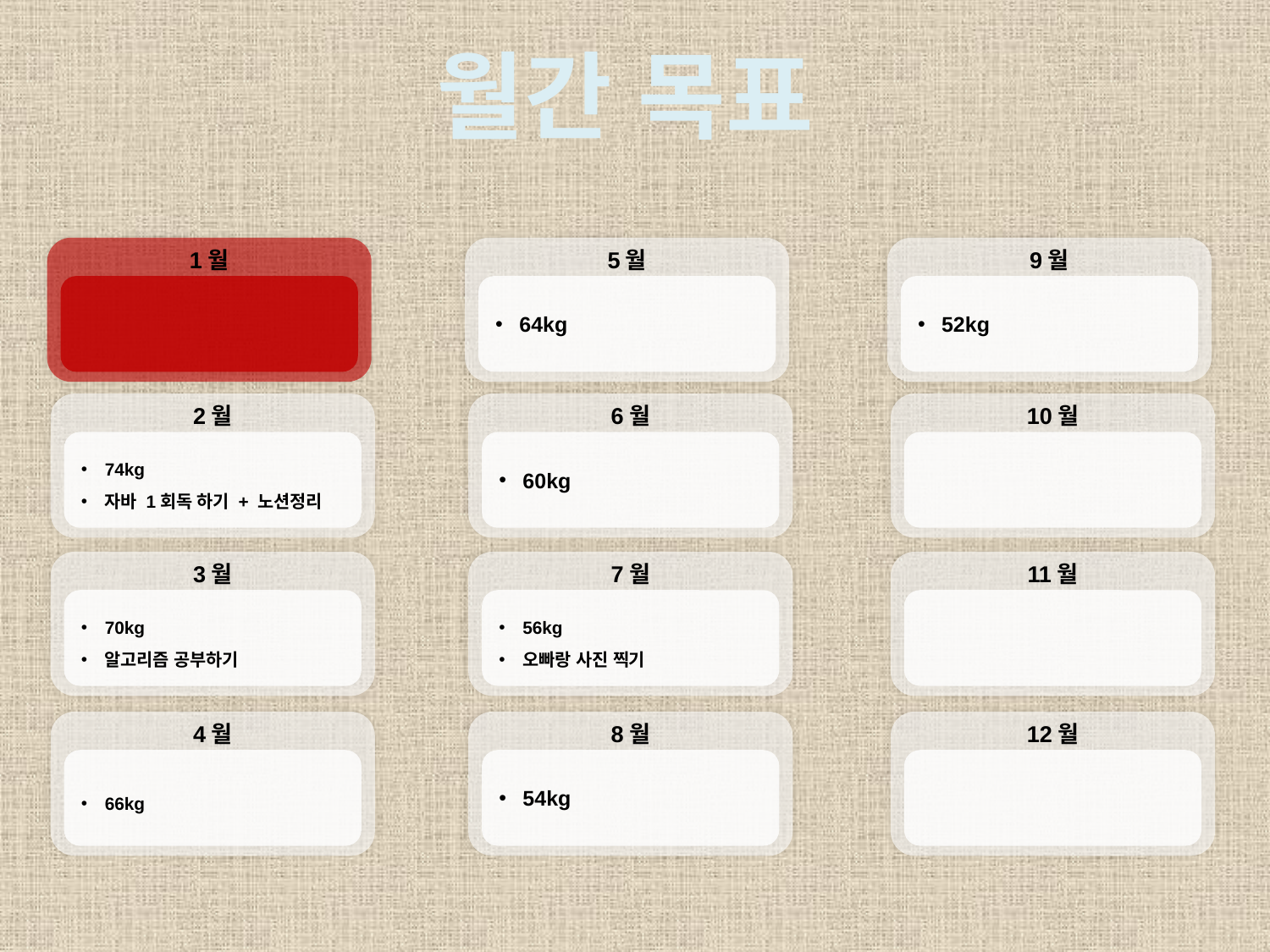

월간 목표
1월

5월

64kg
9월

52kg
2월

74kg
자바 1회독 하기 + 노션정리
6월

60kg
10월

3월

70kg
알고리즘 공부하기
7월

56kg
오빠랑 사진 찍기
11월

4월

66kg
8월

54kg
12월